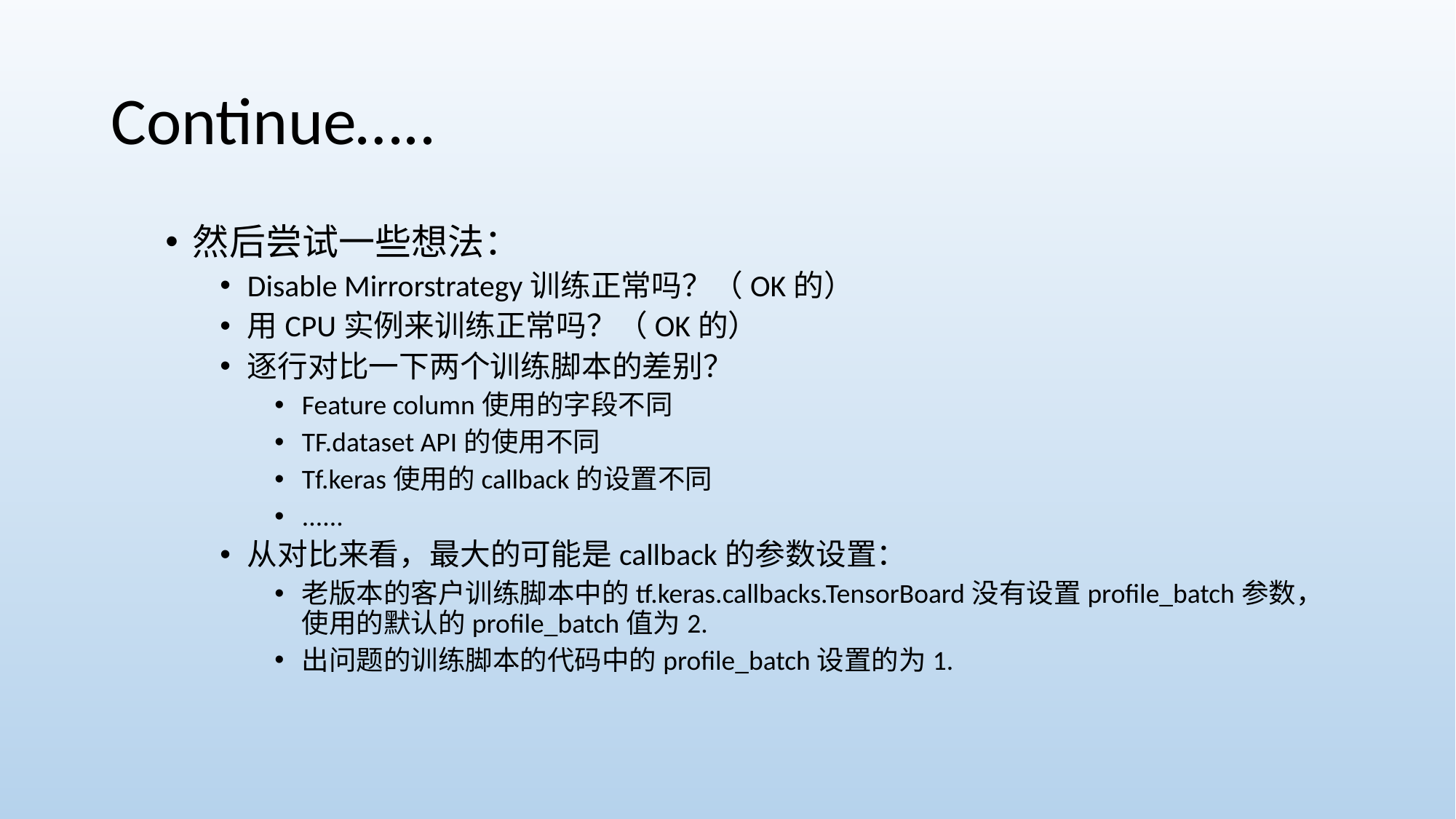

# Continue…..
然后尝试一些想法：
Disable Mirrorstrategy训练正常吗？（OK的）
用CPU实例来训练正常吗？（OK的）
逐行对比一下两个训练脚本的差别？
Feature column使用的字段不同
TF.dataset API的使用不同
Tf.keras使用的callback的设置不同
......
从对比来看，最大的可能是callback的参数设置：
老版本的客户训练脚本中的tf.keras.callbacks.TensorBoard没有设置profile_batch参数，使用的默认的profile_batch值为2.
出问题的训练脚本的代码中的profile_batch设置的为1.